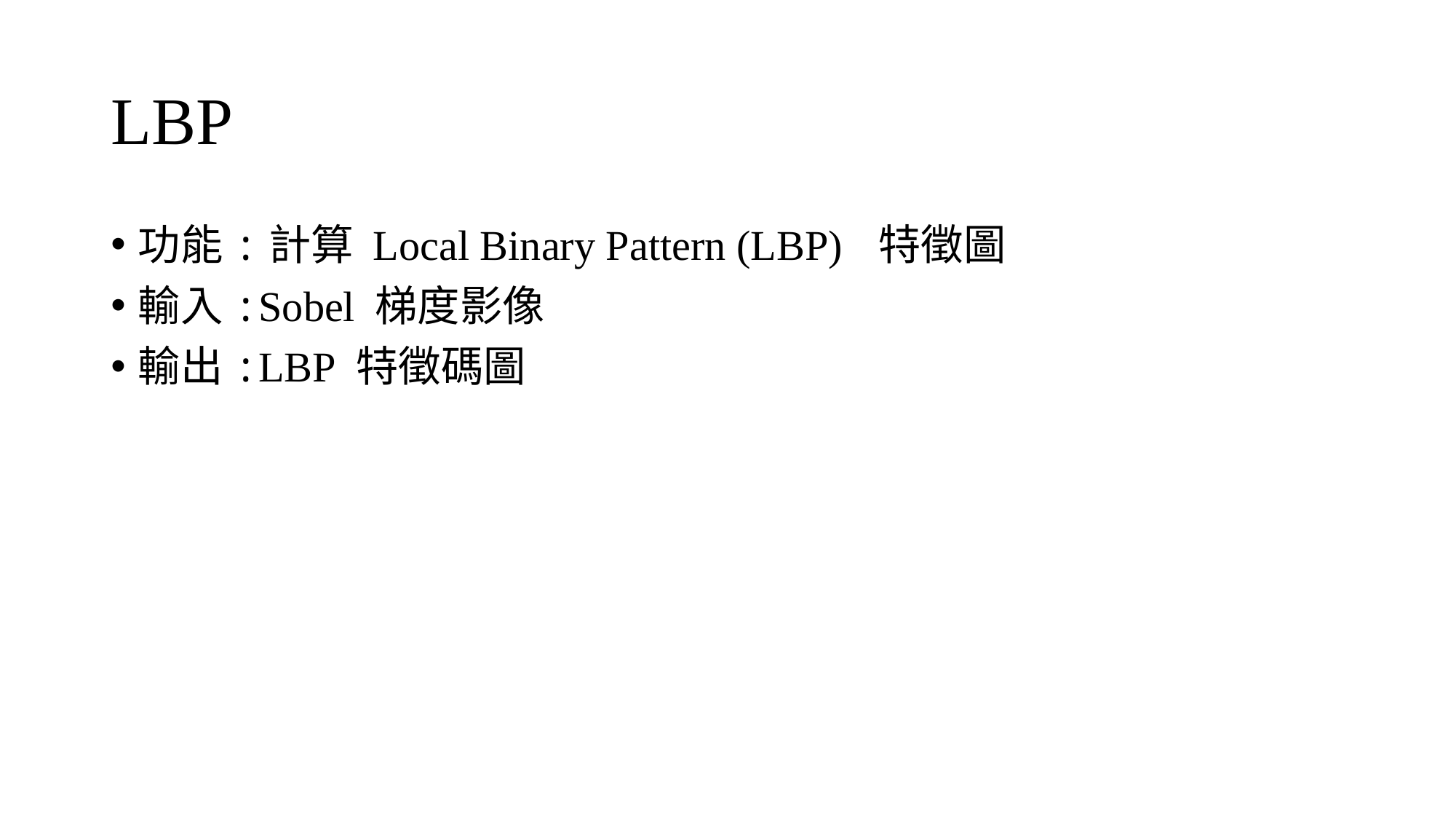

# LBP
功能:計算 Local Binary Pattern (LBP) 特徵圖
輸入:Sobel 梯度影像
輸出:LBP 特徵碼圖